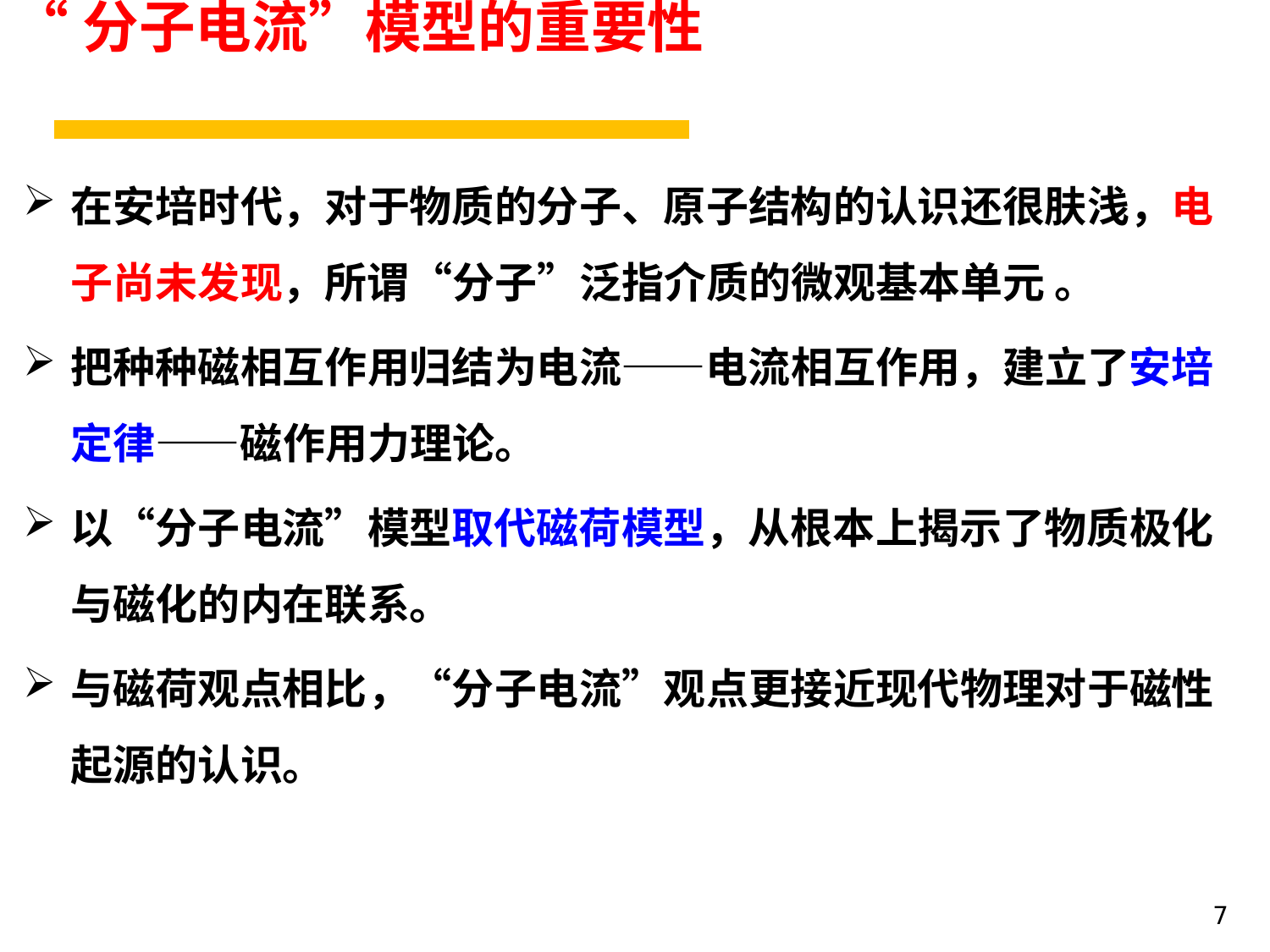

“分子电流”模型的重要性

在安培时代，对于物质的分子、原子结构的认识还很肤浅，电子尚未发现，所谓“分子”泛指介质的微观基本单元 。
把种种磁相互作用归结为电流——电流相互作用，建立了安培定律——磁作用力理论。
以“分子电流”模型取代磁荷模型，从根本上揭示了物质极化与磁化的内在联系。
与磁荷观点相比，“分子电流”观点更接近现代物理对于磁性起源的认识。
7